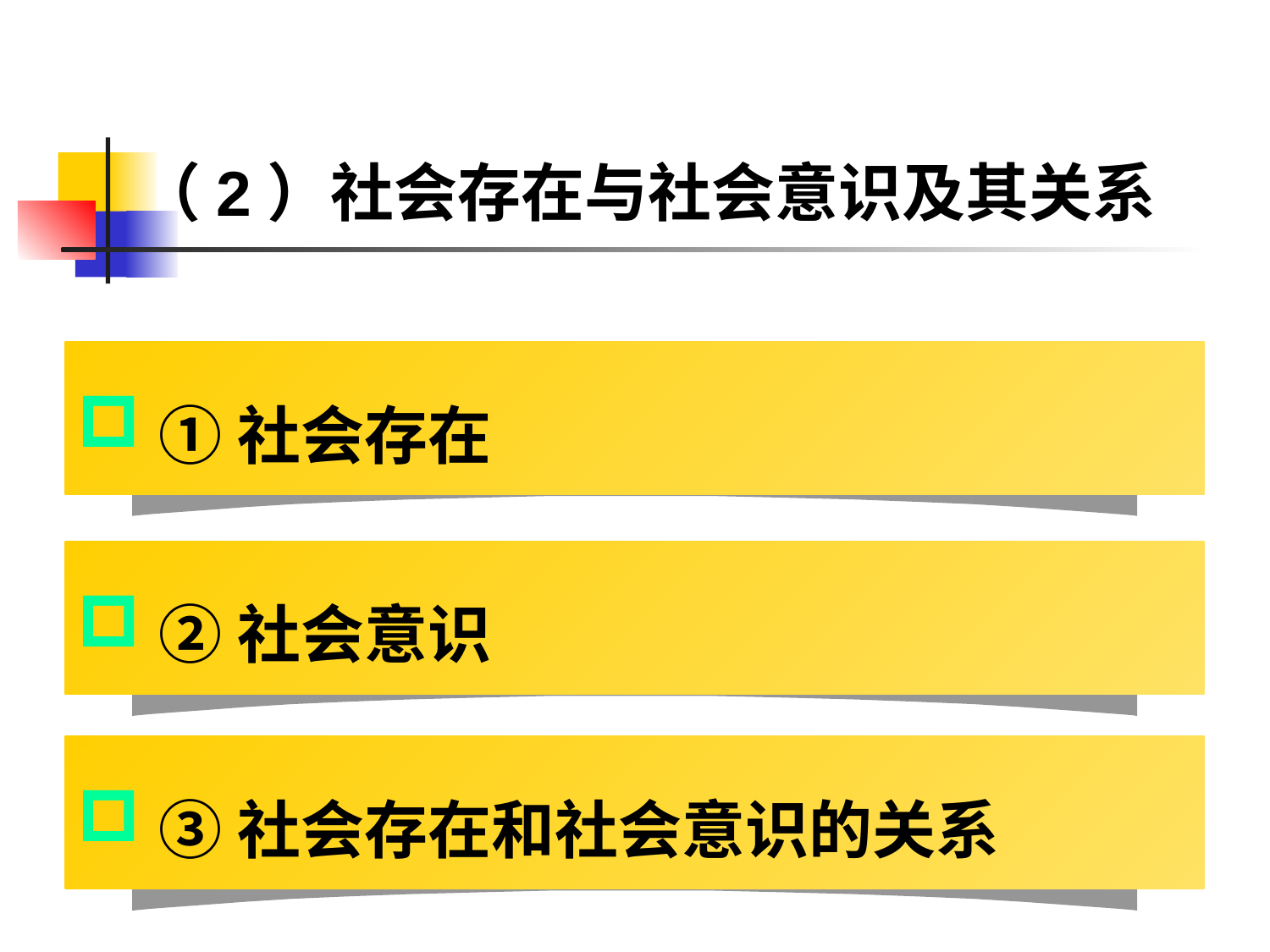

（2）社会存在与社会意识及其关系

 ①社会存在

 ②社会意识

 ③社会存在和社会意识的关系